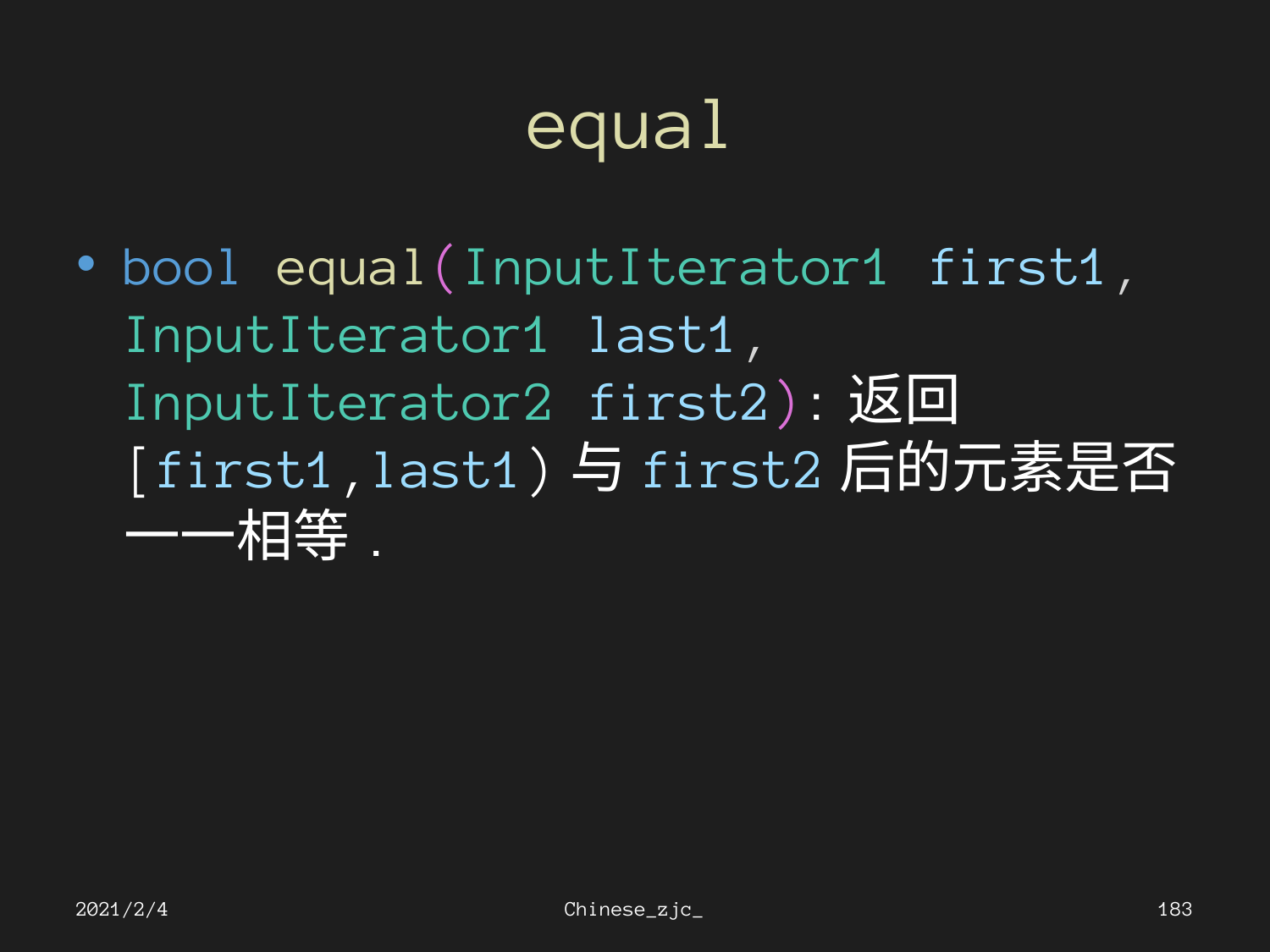

# equal
bool equal(InputIterator1 first1, InputIterator1 last1, InputIterator2 first2):返回[first1,last1)与first2后的元素是否一一相等.
2021/2/4
Chinese_zjc_
183